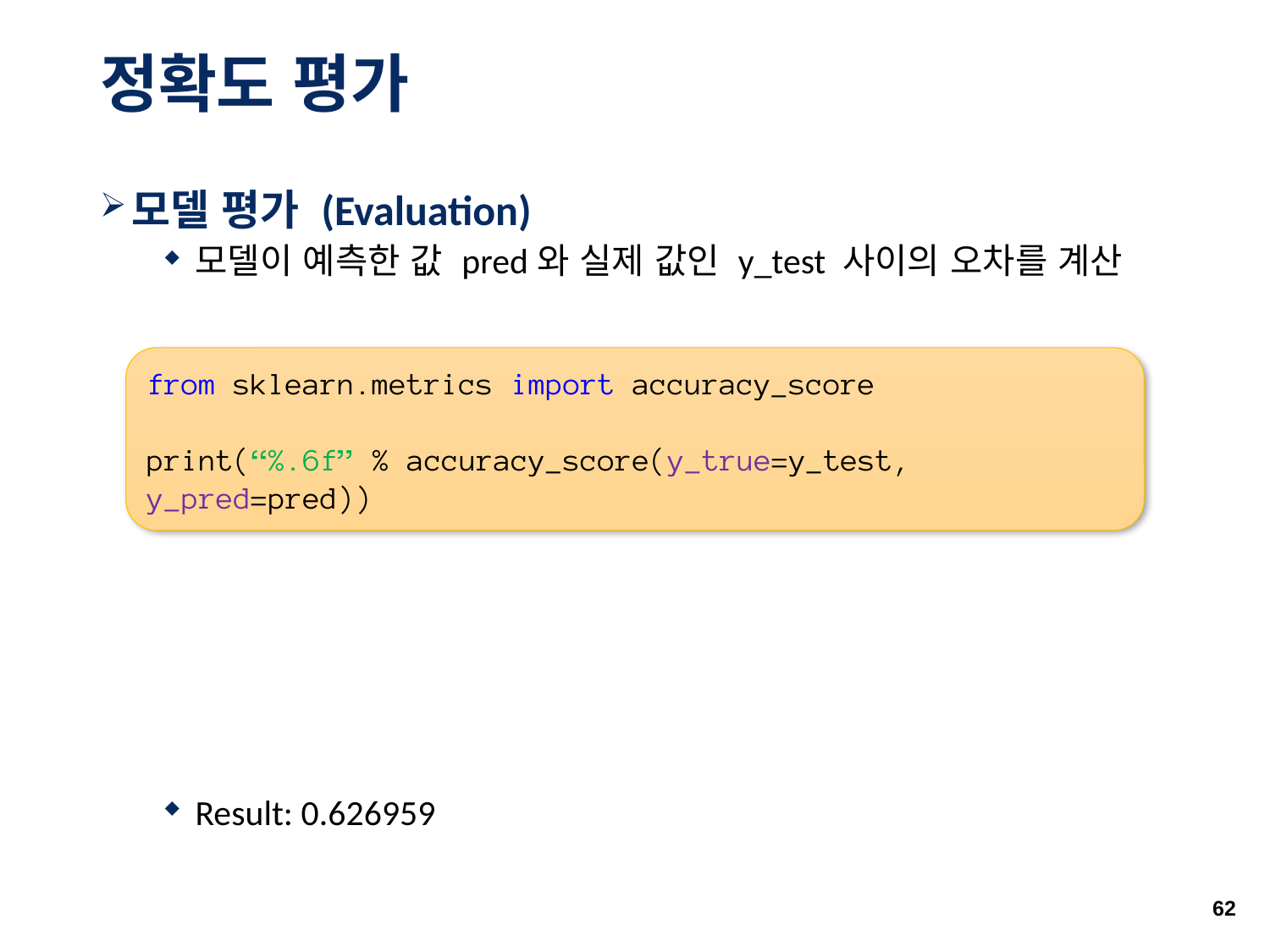

# 정확도 평가
모델 평가 (Evaluation)
모델이 예측한 값 pred와 실제 값인 y_test 사이의 오차를 계산

Result: 0.626959
from sklearn.metrics import accuracy_score

print(“%.6f” % accuracy_score(y_true=y_test, y_pred=pred))
62